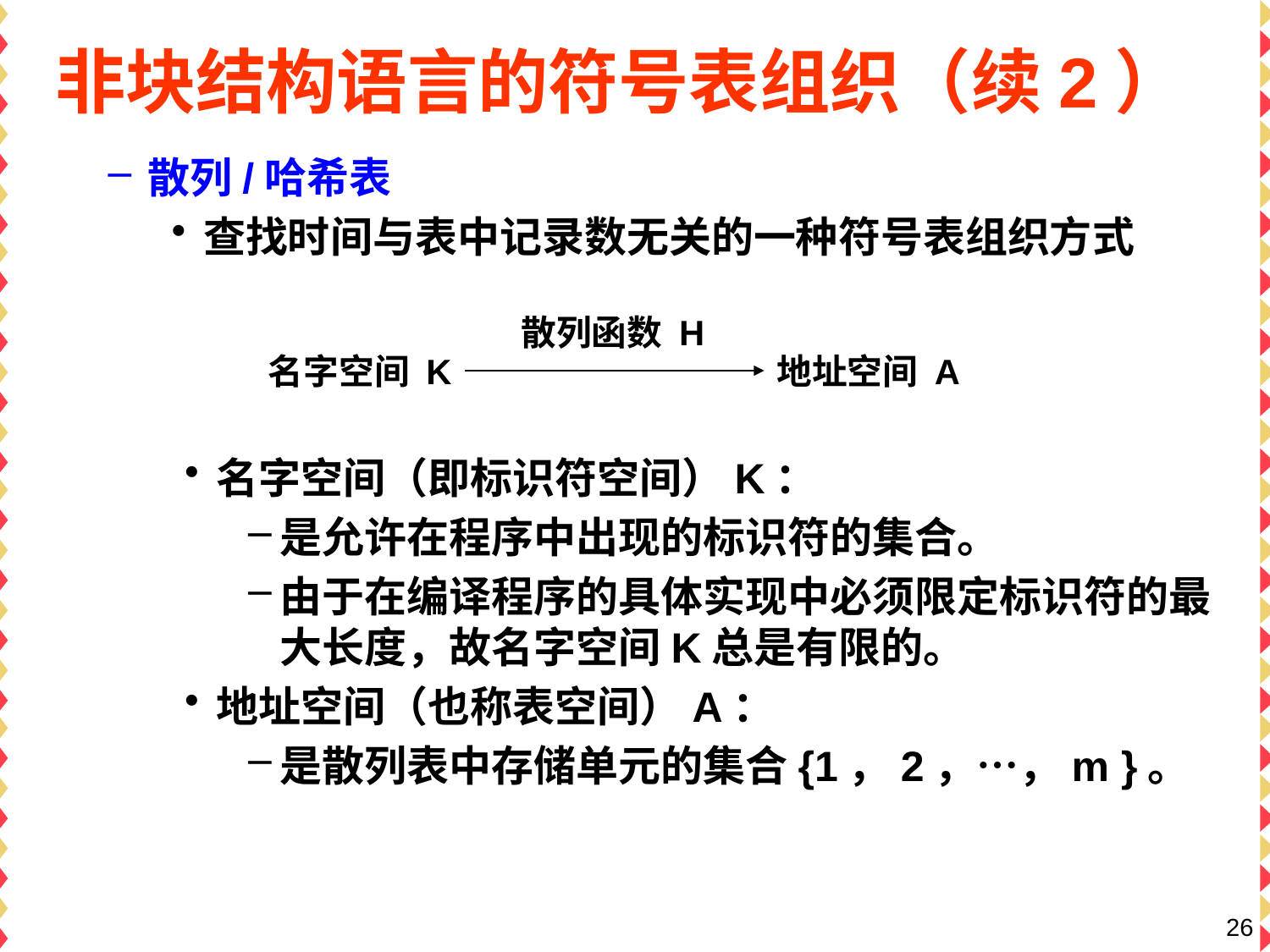

# 非块结构语言的符号表组织（续2）
散列/哈希表
查找时间与表中记录数无关的一种符号表组织方式
散列函数 H
名字空间 K
地址空间 A
名字空间（即标识符空间）K：
是允许在程序中出现的标识符的集合。
由于在编译程序的具体实现中必须限定标识符的最大长度，故名字空间K总是有限的。
地址空间（也称表空间）A：
是散列表中存储单元的集合{1，2，…，m }。
26